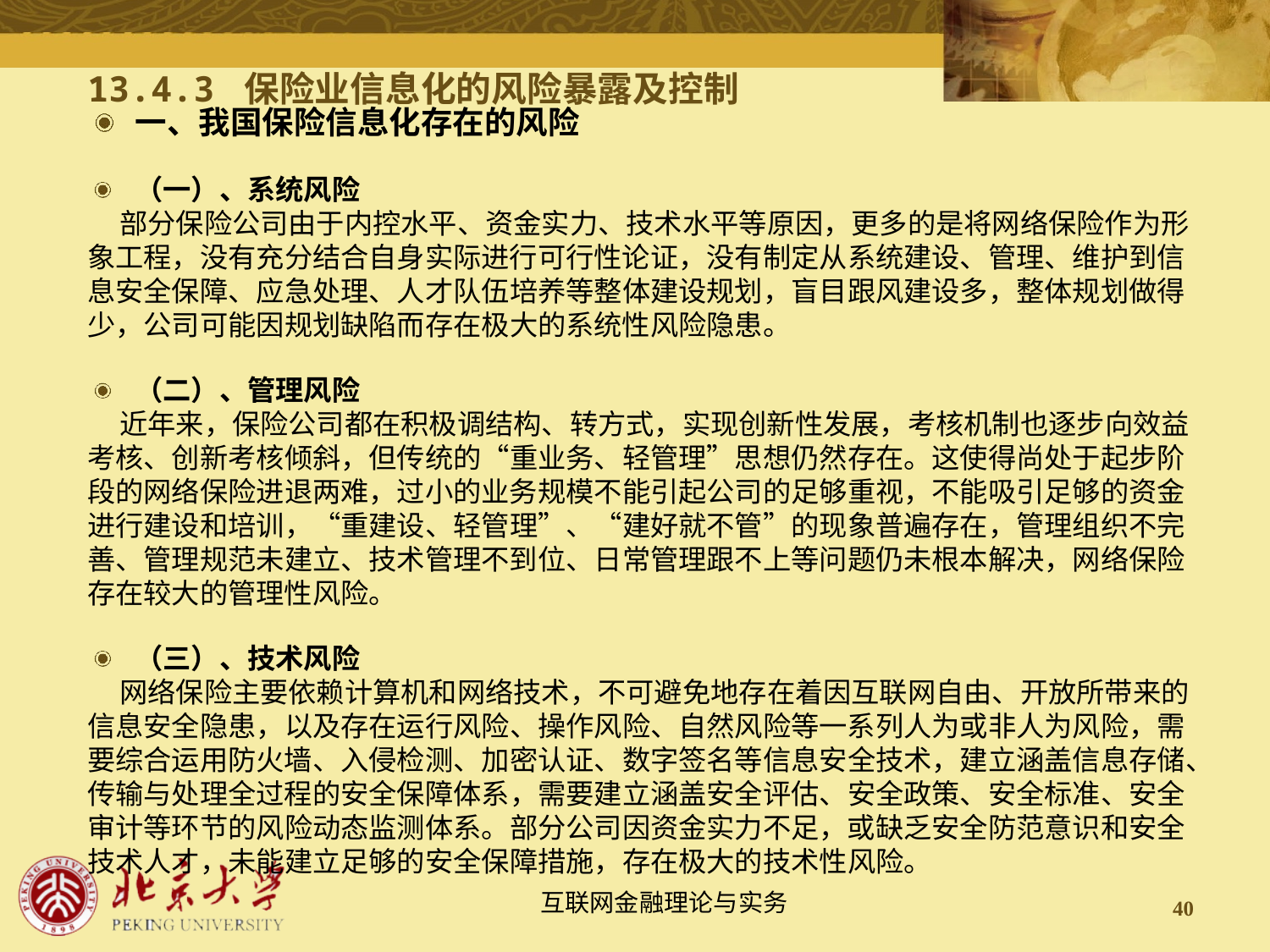

13.4.3 保险业信息化的风险暴露及控制
一、我国保险信息化存在的风险
（一）、系统风险
    部分保险公司由于内控水平、资金实力、技术水平等原因，更多的是将网络保险作为形象工程，没有充分结合自身实际进行可行性论证，没有制定从系统建设、管理、维护到信息安全保障、应急处理、人才队伍培养等整体建设规划，盲目跟风建设多，整体规划做得少，公司可能因规划缺陷而存在极大的系统性风险隐患。
（二）、管理风险
    近年来，保险公司都在积极调结构、转方式，实现创新性发展，考核机制也逐步向效益考核、创新考核倾斜，但传统的“重业务、轻管理”思想仍然存在。这使得尚处于起步阶段的网络保险进退两难，过小的业务规模不能引起公司的足够重视，不能吸引足够的资金进行建设和培训，“重建设、轻管理”、“建好就不管”的现象普遍存在，管理组织不完善、管理规范未建立、技术管理不到位、日常管理跟不上等问题仍未根本解决，网络保险存在较大的管理性风险。
（三）、技术风险
    网络保险主要依赖计算机和网络技术，不可避免地存在着因互联网自由、开放所带来的信息安全隐患，以及存在运行风险、操作风险、自然风险等一系列人为或非人为风险，需要综合运用防火墙、入侵检测、加密认证、数字签名等信息安全技术，建立涵盖信息存储、传输与处理全过程的安全保障体系，需要建立涵盖安全评估、安全政策、安全标准、安全审计等环节的风险动态监测体系。部分公司因资金实力不足，或缺乏安全防范意识和安全技术人才，未能建立足够的安全保障措施，存在极大的技术性风险。
40